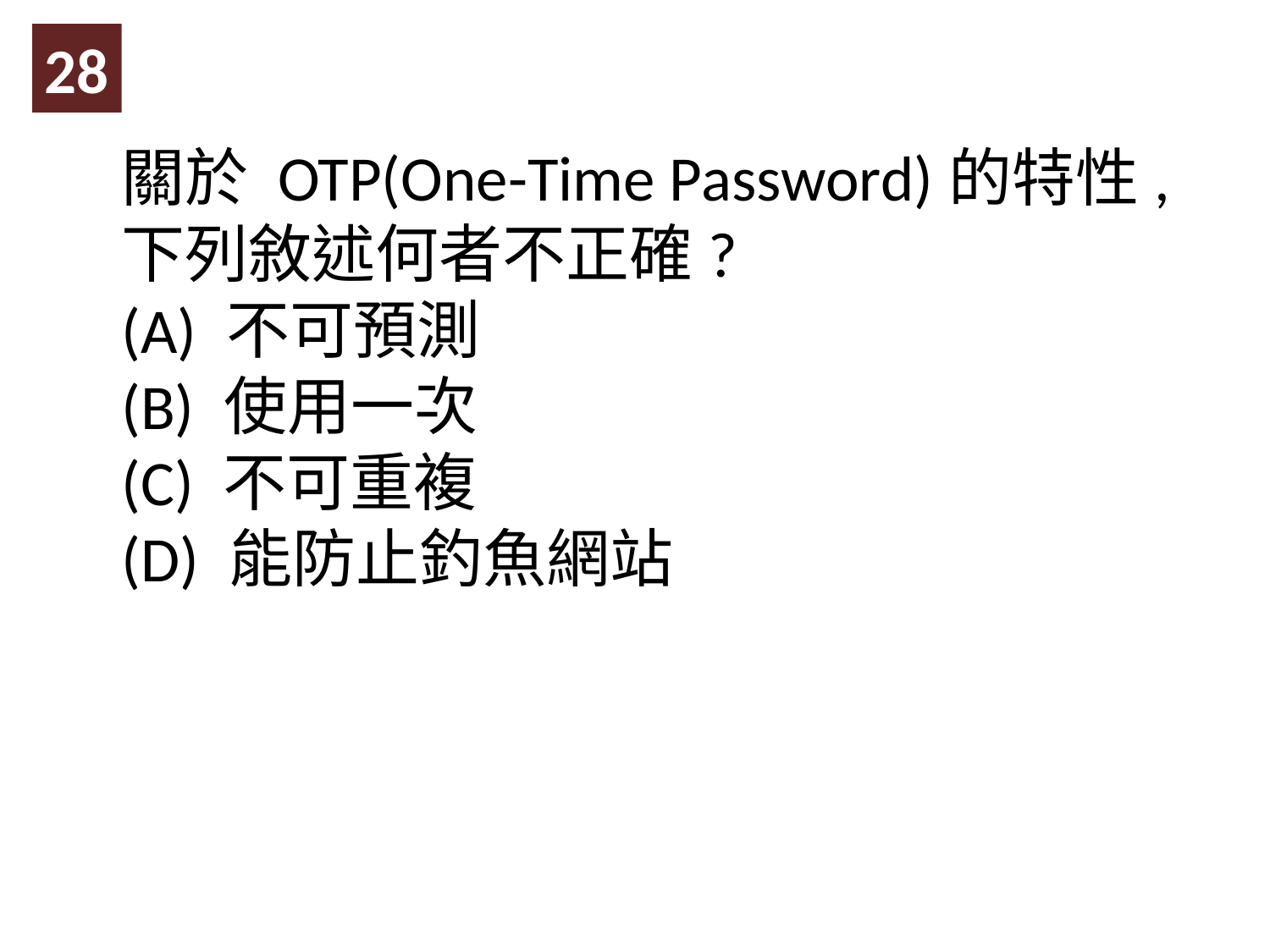

28
關於 OTP(One-Time Password)的特性,下列敘述何者不正確?
(A) 不可預測
(B) 使用一次
(C) 不可重複
(D) 能防止釣魚網站